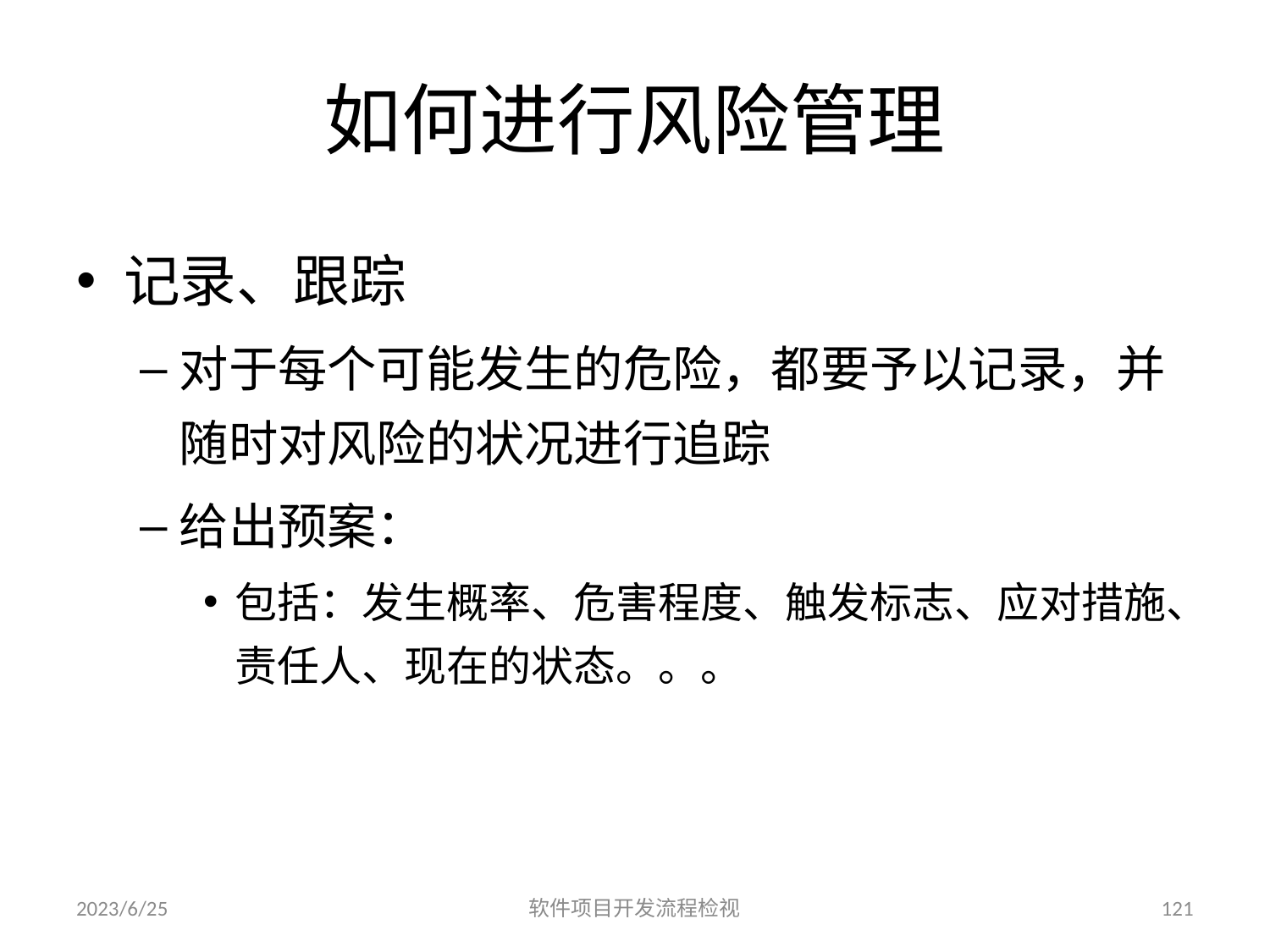

# 如何进行风险管理
记录、跟踪
对于每个可能发生的危险，都要予以记录，并随时对风险的状况进行追踪
给出预案：
包括：发生概率、危害程度、触发标志、应对措施、责任人、现在的状态。。。

2023/6/25
软件项目开发流程检视
121